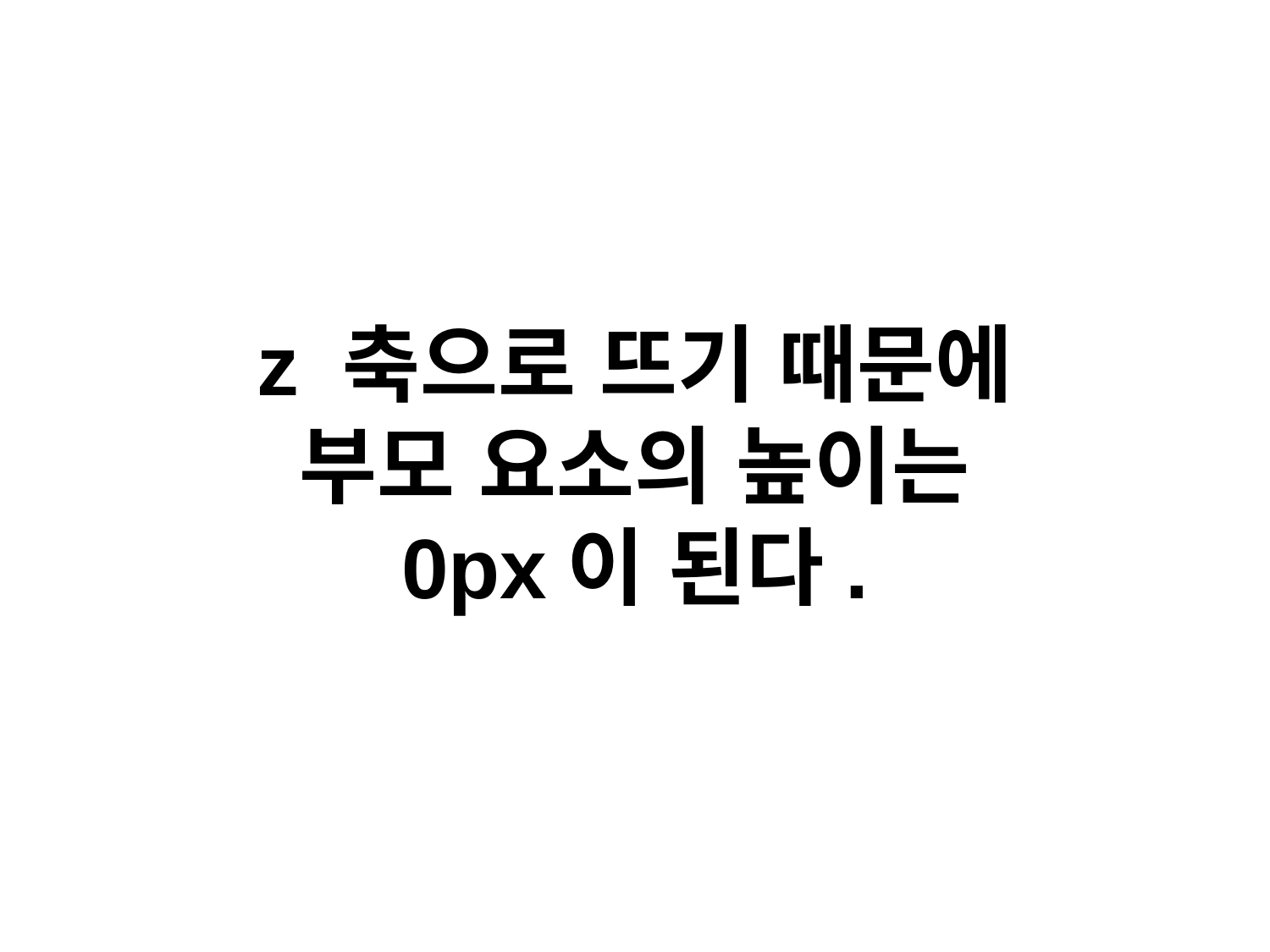

# z 축으로 뜨기 때문에
부모 요소의 높이는
0px이 된다.